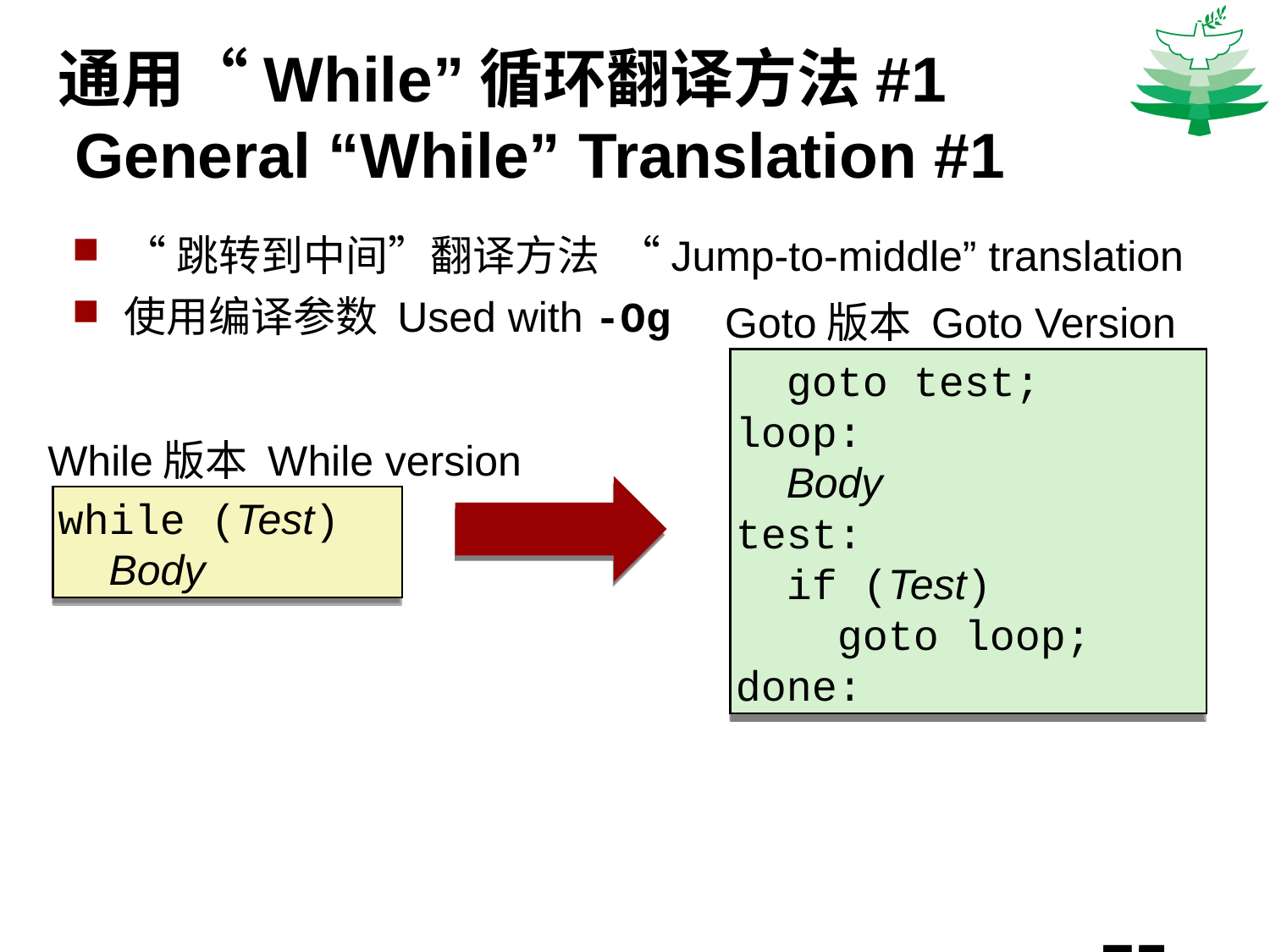

Carnegie Mellon
# 通用“While”循环翻译方法#1 General “While” Translation #1
“跳转到中间”翻译方法  “Jump-to-middle” translation
使用编译参数 Used with -Og
Goto版本 Goto Version
  goto test;
loop:
  Body
test:
  if (Test)
    goto loop;
done:

While版本 While version
while (Test)
  Body